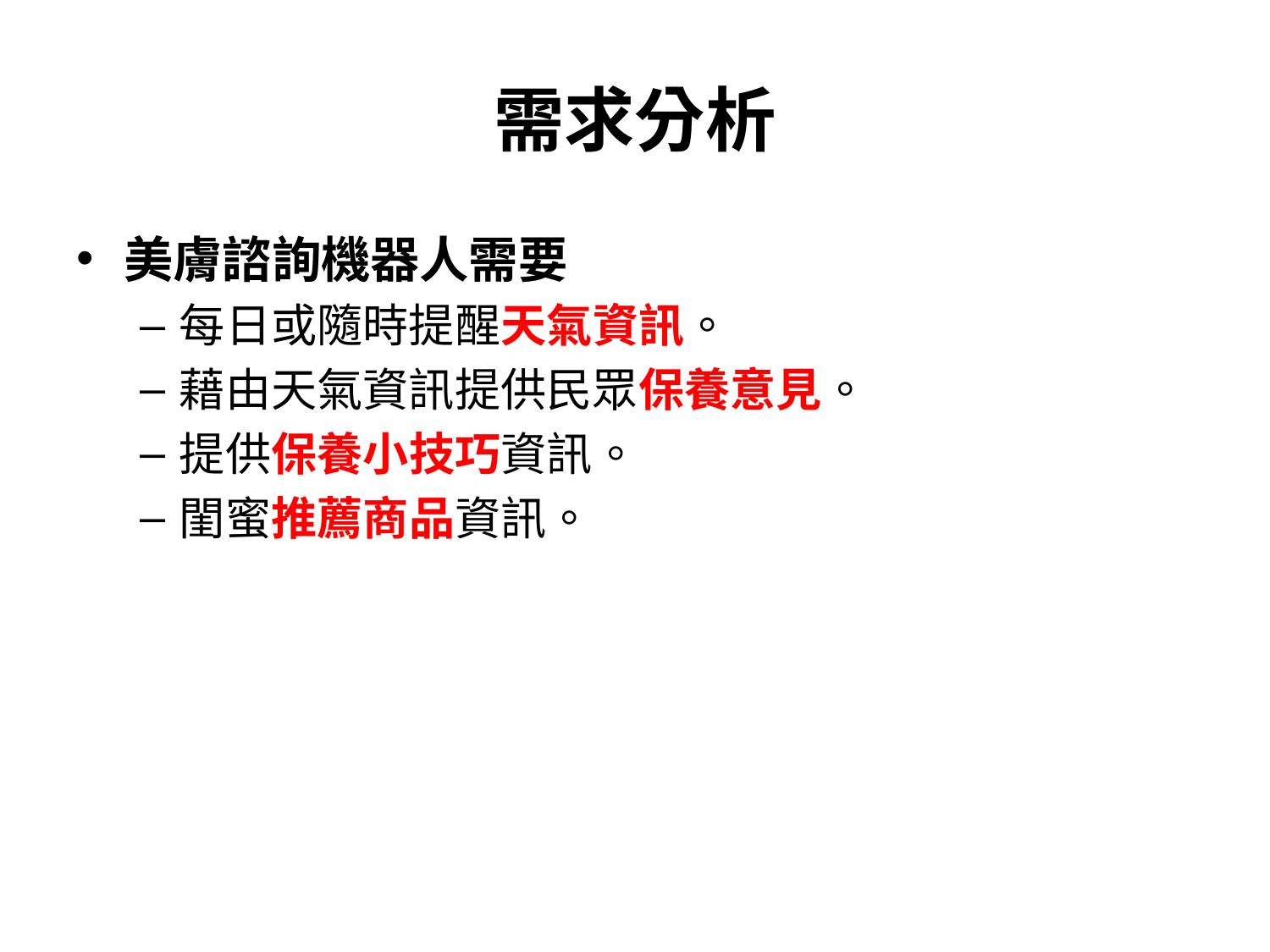

# 需求分析
美膚諮詢機器人需要
每日或隨時提醒天氣資訊。
藉由天氣資訊提供民眾保養意見。
提供保養小技巧資訊。
閨蜜推薦商品資訊。